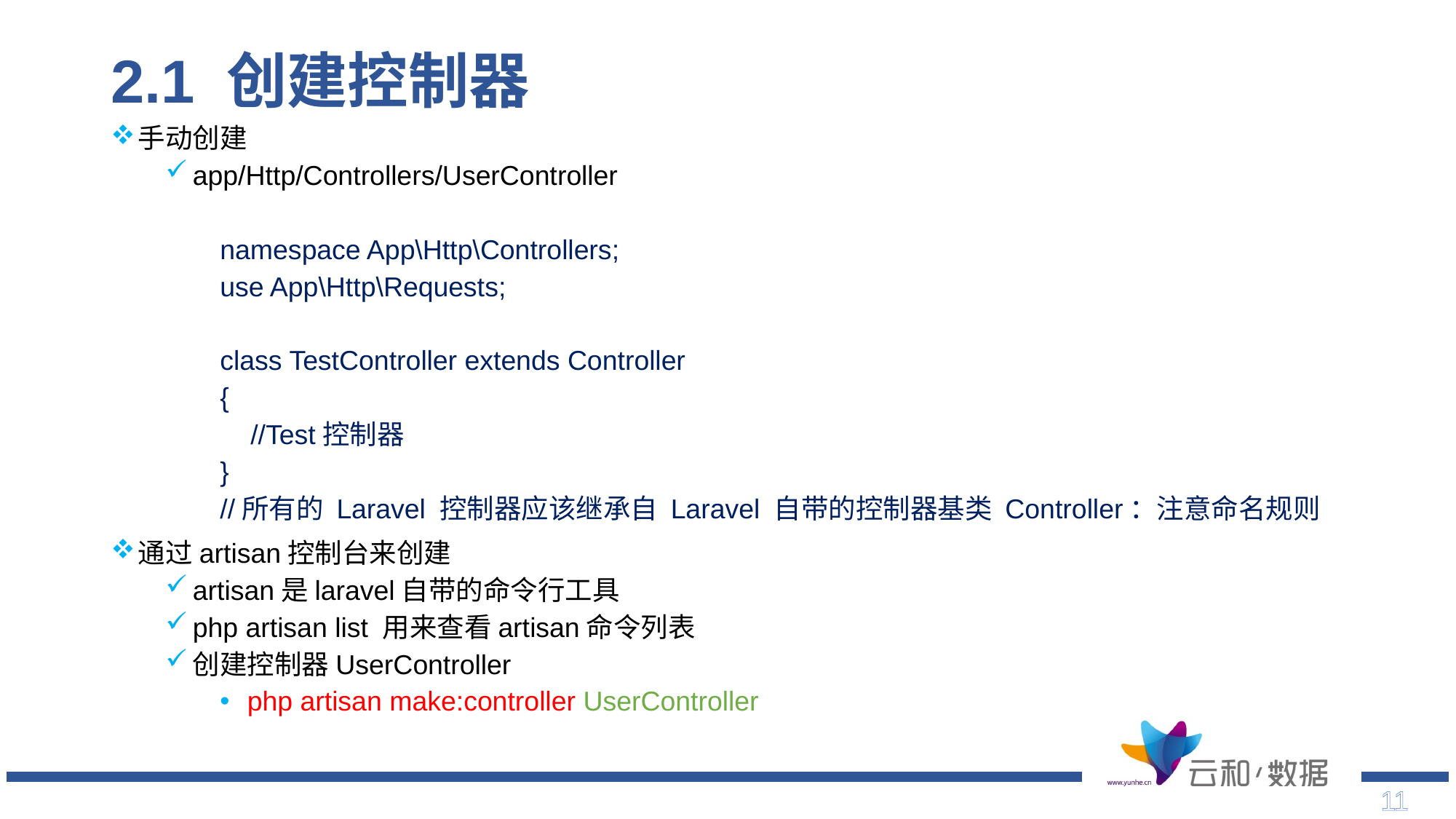

# 2.1 创建控制器
手动创建
app/Http/Controllers/UserController

namespace App\Http\Controllers;
use App\Http\Requests;

class TestController extends Controller
{
    //Test控制器
}
//所有的 Laravel 控制器应该继承自 Laravel 自带的控制器基类 Controller：注意命名规则
通过artisan控制台来创建
artisan是laravel自带的命令行工具
php artisan list 用来查看artisan命令列表
创建控制器UserController
php artisan make:controller UserController